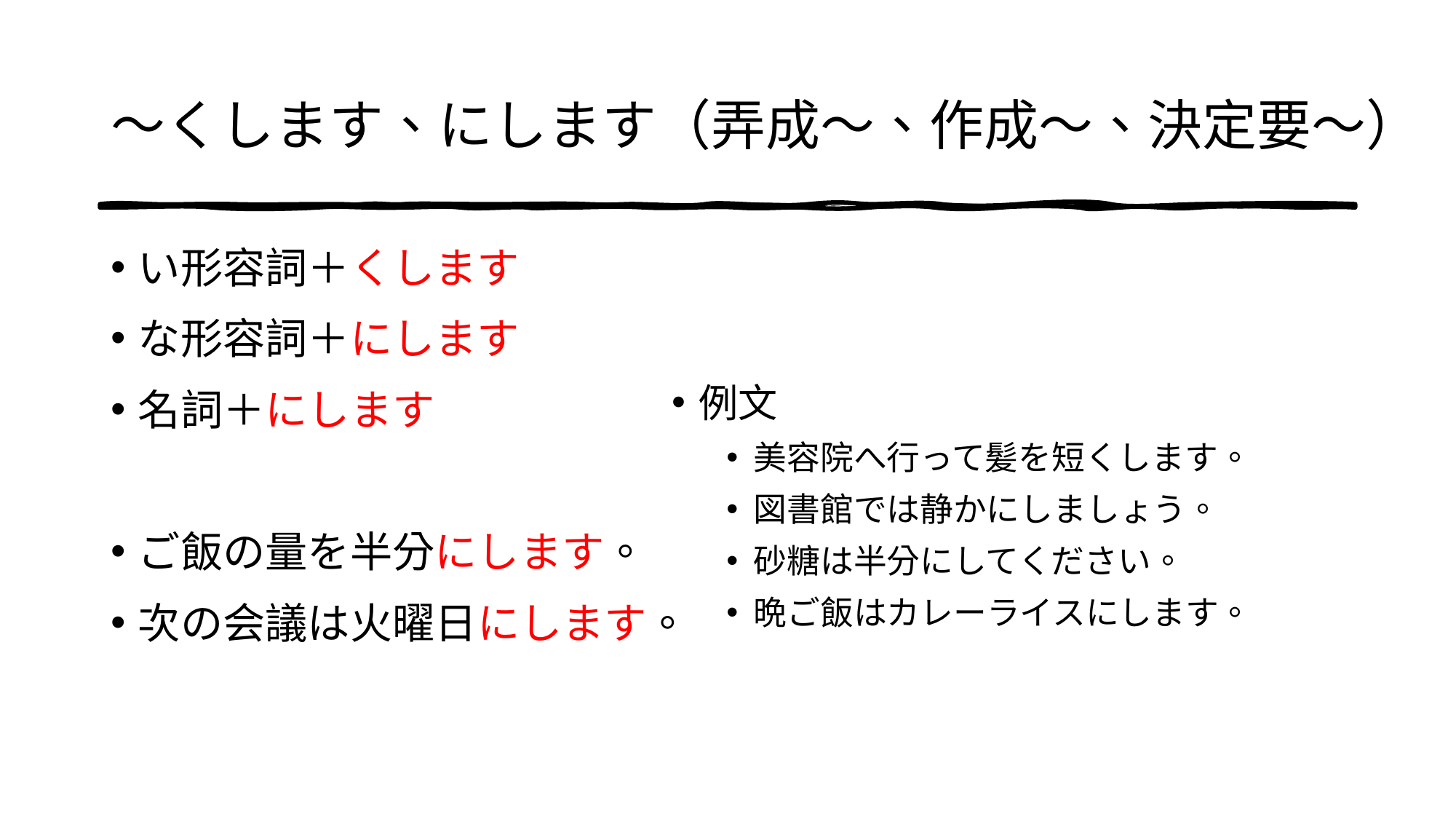

# 〜くします、にします（弄成～、作成～、決定要～）
い形容詞＋くします
な形容詞＋にします
名詞＋にします

ご飯の量を半分にします。
次の会議は火曜日にします。

例文
美容院へ行って髪を短くします。
図書館では静かにしましょう。
砂糖は半分にしてください。
晩ご飯はカレーライスにします。